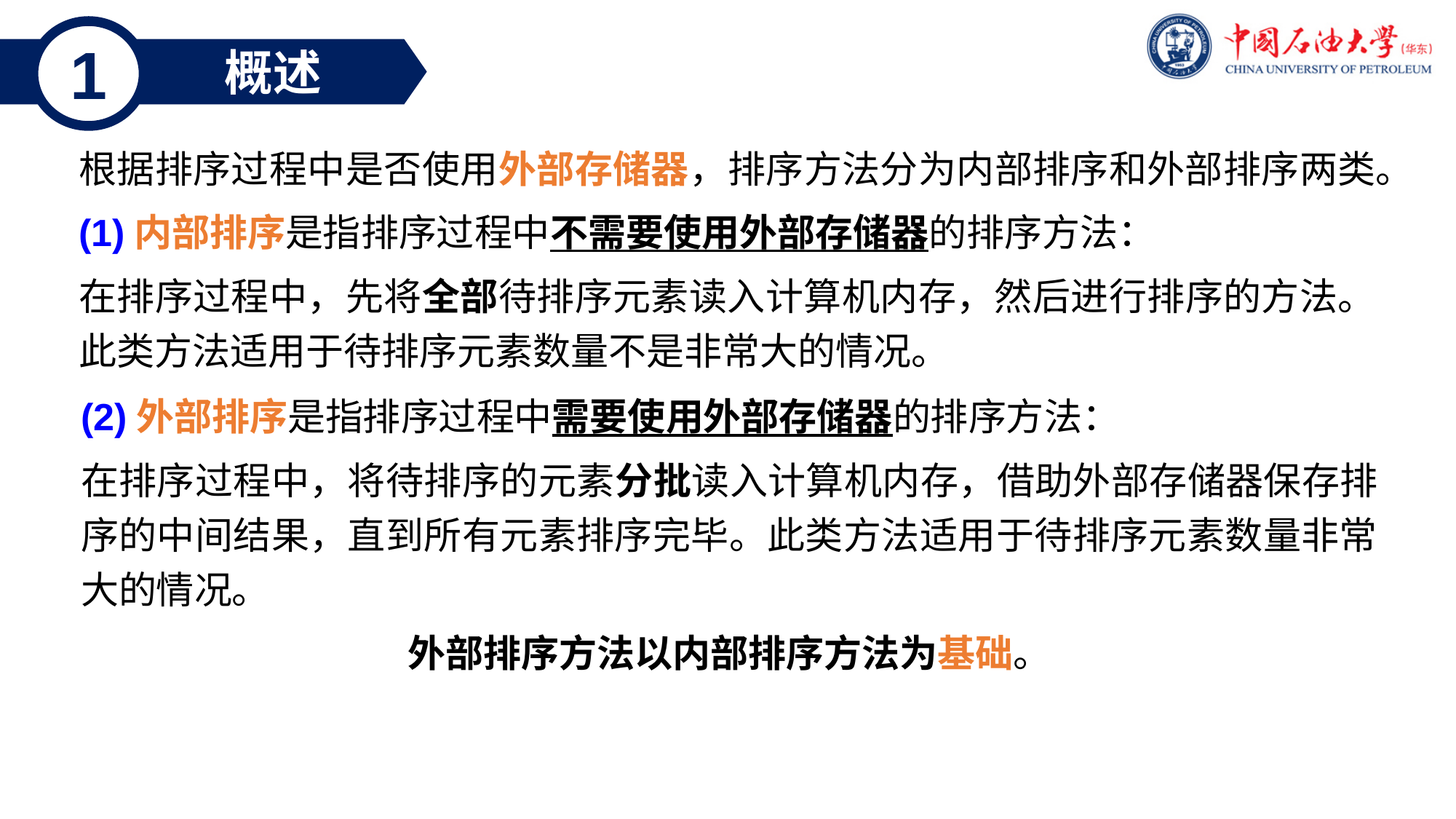

1
概述
根据排序过程中是否使用外部存储器，排序方法分为内部排序和外部排序两类。
(1)内部排序是指排序过程中不需要使用外部存储器的排序方法：
在排序过程中，先将全部待排序元素读入计算机内存，然后进行排序的方法。此类方法适用于待排序元素数量不是非常大的情况。
(2)外部排序是指排序过程中需要使用外部存储器的排序方法：
在排序过程中，将待排序的元素分批读入计算机内存，借助外部存储器保存排序的中间结果，直到所有元素排序完毕。此类方法适用于待排序元素数量非常大的情况。
外部排序方法以内部排序方法为基础。